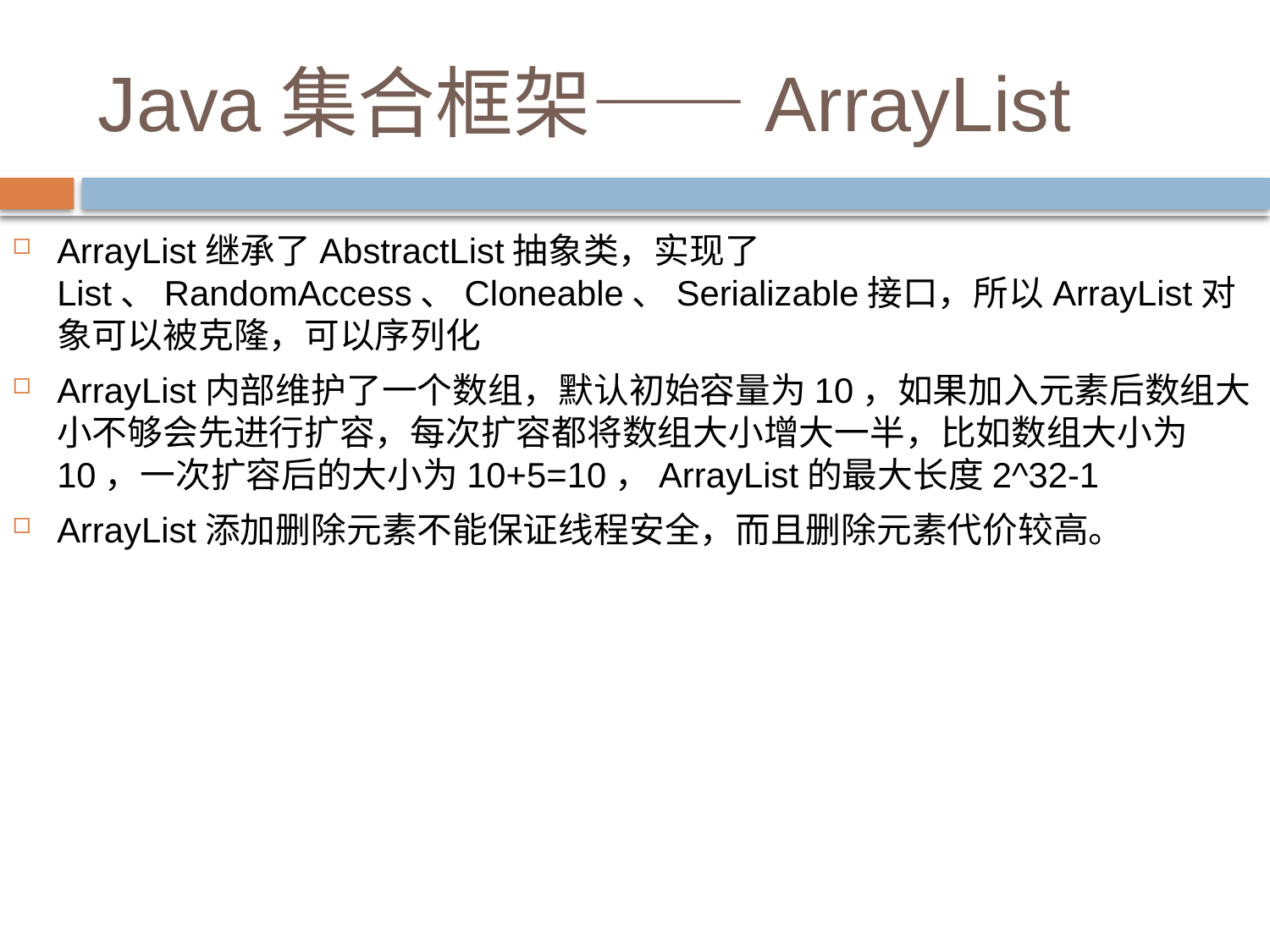

# Java集合框架——ArrayList
ArrayList继承了AbstractList抽象类，实现了List、RandomAccess、Cloneable、Serializable接口，所以ArrayList对象可以被克隆，可以序列化
ArrayList内部维护了一个数组，默认初始容量为10，如果加入元素后数组大小不够会先进行扩容，每次扩容都将数组大小增大一半，比如数组大小为10，一次扩容后的大小为10+5=10，ArrayList的最大长度2^32-1
ArrayList添加删除元素不能保证线程安全，而且删除元素代价较高。